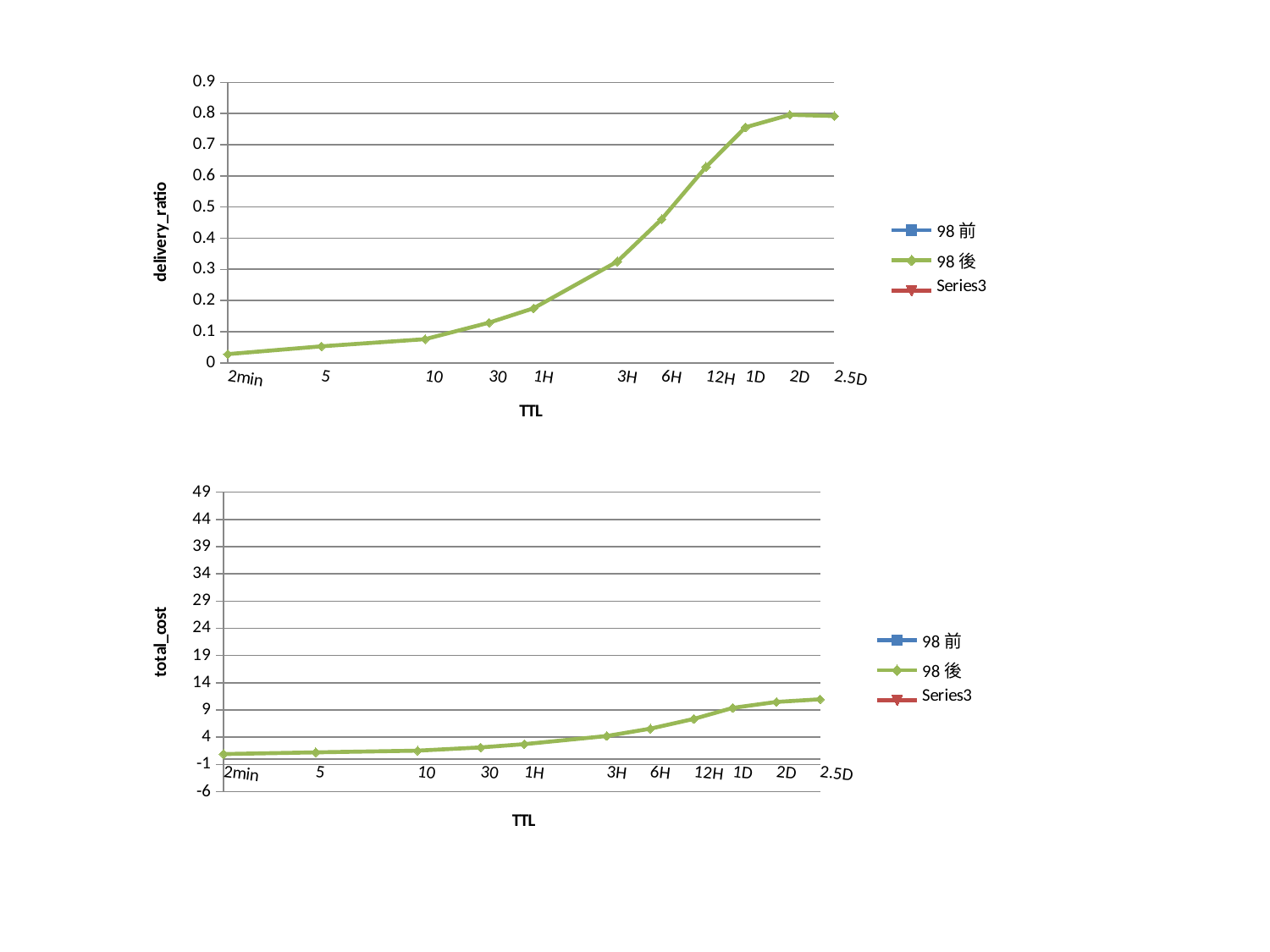

### Chart

| Category | 98前 | 98後 |  |
|---|---|---|---|
| 2min | None | 0.028 | None |
|  | None | None | None |
|  | None | None | None |
|  | None | None | None |
|  | None | None | None |
|  | None | None | None |
|  | None | None | None |
|  | None | None | None |
|  | None | None | None |
|  | None | None | None |
|  | None | None | None |
|  | None | None | None |
|  | None | None | None |
|  | None | None | None |
|  | None | None | None |
|  | None | None | None |
|  | None | None | None |
|  | None | None | None |
|  | None | None | None |
| 5 | None | 0.053 | None |
|  | None | None | None |
|  | None | None | None |
|  | None | None | None |
|  | None | None | None |
|  | None | None | None |
|  | None | None | None |
|  | None | None | None |
|  | None | None | None |
|  | None | None | None |
|  | None | None | None |
|  | None | None | None |
|  | None | None | None |
|  | None | None | None |
|  | None | None | None |
|  | None | None | None |
|  | None | None | None |
|  | None | None | None |
|  | None | None | None |
|  | None | None | None |
|  | None | None | None |
| 10 | None | 0.076 | None |
|  | None | None | None |
|  | None | None | None |
|  | None | None | None |
|  | None | None | None |
|  | None | None | None |
|  | None | None | None |
|  | None | None | None |
|  | None | None | None |
|  | None | None | None |
|  | None | None | None |
|  | None | None | None |
|  | None | None | None |
| 30 | None | 0.129 | None |
|  | None | None | None |
|  | None | None | None |
|  | None | None | None |
|  | None | None | None |
|  | None | None | None |
|  | None | None | None |
|  | None | None | None |
|  | None | None | None |
| 1H | None | 0.175 | None |
|  | None | None | None |
|  | None | None | None |
|  | None | None | None |
|  | None | None | None |
|  | None | None | None |
|  | None | None | None |
|  | None | None | None |
|  | None | None | None |
|  | None | None | None |
|  | None | None | None |
|  | None | None | None |
|  | None | None | None |
|  | None | None | None |
|  | None | None | None |
|  | None | None | None |
|  | None | None | None |
| 3H | None | 0.325 | None |
|  | None | None | None |
|  | None | None | None |
|  | None | None | None |
|  | None | None | None |
|  | None | None | None |
|  | None | None | None |
|  | None | None | None |
|  | None | None | None |
| 6H | None | 0.461 | None |
|  | None | None | None |
|  | None | None | None |
|  | None | None | None |
|  | None | None | None |
|  | None | None | None |
|  | None | None | None |
|  | None | None | None |
|  | None | None | None |
| 12H | None | 0.629 | None |
|  | None | None | None |
|  | None | None | None |
|  | None | None | None |
|  | None | None | None |
|  | None | None | None |
|  | None | None | None |
|  | None | None | None |
| 1D | None | 0.756 | None |
|  | None | None | None |
|  | None | None | None |
|  | None | None | None |
|  | None | None | None |
|  | None | None | None |
|  | None | None | None |
|  | None | None | None |
|  | None | None | None |
| 2D | None | 0.796 | None |
|  | None | None | None |
|  | None | None | None |
|  | None | None | None |
|  | None | None | None |
|  | None | None | None |
|  | None | None | None |
|  | None | None | None |
|  | None | None | None |
| 2.5D | None | 0.792 | None |

### Chart

| Category | 98前 | 98後 |  |
|---|---|---|---|
|  | None | 0.906 | None |
|  | None | None | None |
|  | None | None | None |
|  | None | None | None |
|  | None | None | None |
|  | None | None | None |
|  | None | None | None |
|  | None | None | None |
|  | None | None | None |
|  | None | None | None |
|  | None | None | None |
|  | None | None | None |
|  | None | None | None |
|  | None | None | None |
|  | None | None | None |
|  | None | None | None |
|  | None | None | None |
|  | None | None | None |
|  | None | None | None |
|  | None | 1.22 | None |
|  | None | None | None |
|  | None | None | None |
|  | None | None | None |
|  | None | None | None |
|  | None | None | None |
|  | None | None | None |
|  | None | None | None |
|  | None | None | None |
|  | None | None | None |
|  | None | None | None |
|  | None | None | None |
|  | None | None | None |
|  | None | None | None |
|  | None | None | None |
|  | None | None | None |
|  | None | None | None |
|  | None | None | None |
|  | None | None | None |
|  | None | None | None |
|  | None | None | None |
|  | None | 1.525 | None |
|  | None | None | None |
|  | None | None | None |
|  | None | None | None |
|  | None | None | None |
|  | None | None | None |
|  | None | None | None |
|  | None | None | None |
|  | None | None | None |
|  | None | None | None |
|  | None | None | None |
|  | None | None | None |
|  | None | None | None |
|  | None | 2.125 | None |
|  | None | None | None |
|  | None | None | None |
|  | None | None | None |
|  | None | None | None |
|  | None | None | None |
|  | None | None | None |
|  | None | None | None |
|  | None | None | None |
|  | None | 2.72 | None |
|  | None | None | None |
|  | None | None | None |
|  | None | None | None |
|  | None | None | None |
|  | None | None | None |
|  | None | None | None |
|  | None | None | None |
|  | None | None | None |
|  | None | None | None |
|  | None | None | None |
|  | None | None | None |
|  | None | None | None |
|  | None | None | None |
|  | None | None | None |
|  | None | None | None |
|  | None | None | None |
|  | None | 4.217 | None |
|  | None | None | None |
|  | None | None | None |
|  | None | None | None |
|  | None | None | None |
|  | None | None | None |
|  | None | None | None |
|  | None | None | None |
|  | None | None | None |
|  | None | 5.564 | None |
|  | None | None | None |
|  | None | None | None |
|  | None | None | None |
|  | None | None | None |
|  | None | None | None |
|  | None | None | None |
|  | None | None | None |
|  | None | None | None |
|  | None | 7.361 | None |
|  | None | None | None |
|  | None | None | None |
|  | None | None | None |
|  | None | None | None |
|  | None | None | None |
|  | None | None | None |
|  | None | None | None |
|  | None | 9.387 | None |
|  | None | None | None |
|  | None | None | None |
|  | None | None | None |
|  | None | None | None |
|  | None | None | None |
|  | None | None | None |
|  | None | None | None |
|  | None | None | None |
|  | None | 10.473 | None |
|  | None | None | None |
|  | None | None | None |
|  | None | None | None |
|  | None | None | None |
|  | None | None | None |
|  | None | None | None |
|  | None | None | None |
|  | None | None | None |
|  | None | 10.962 | None |